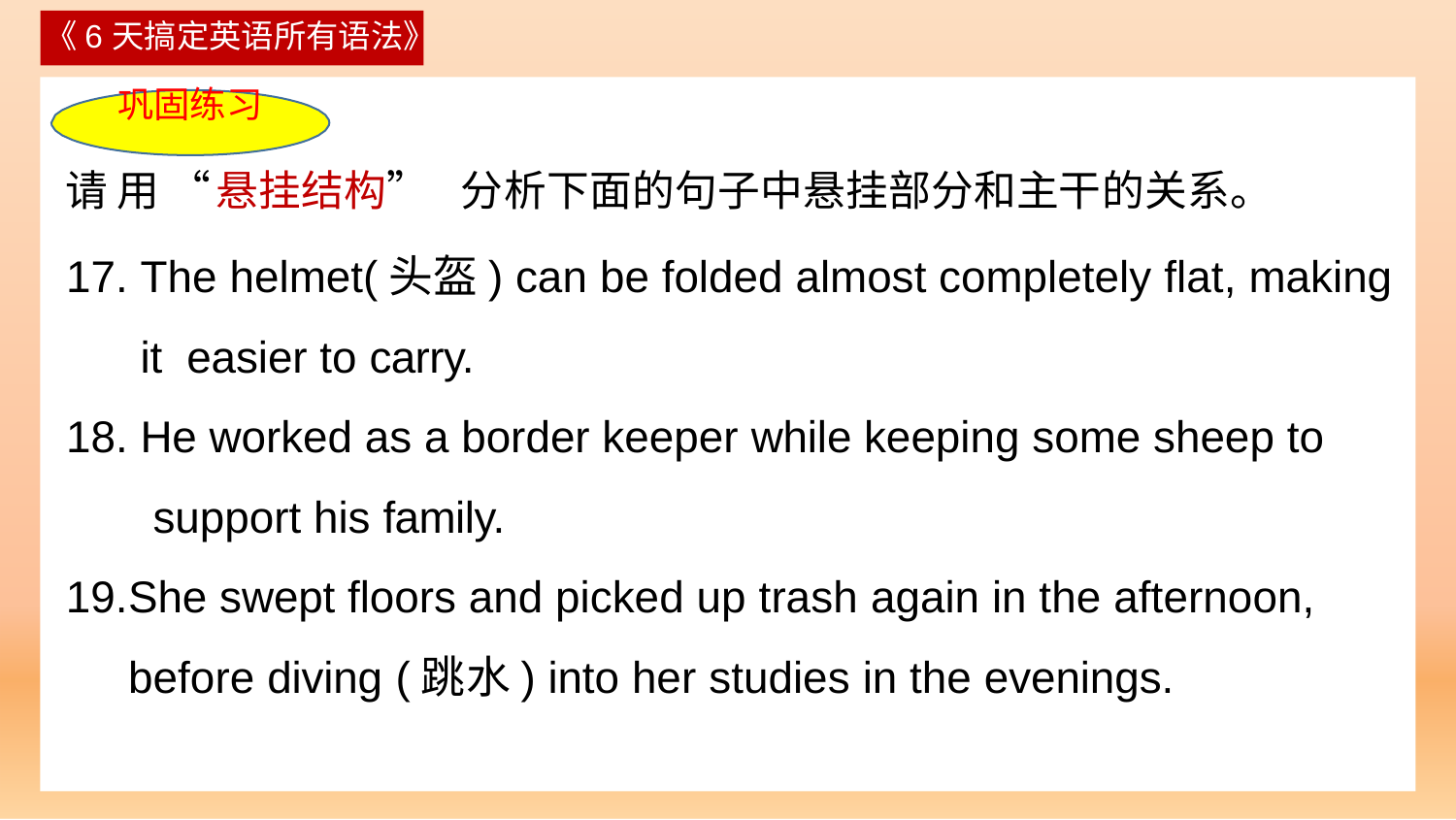

《6天搞定英语所有语法》

巩固练习
请用“悬挂结构” 分析下面的句子中悬挂部分和主干的关系。
The helmet(头盔) can be folded almost completely flat, making it  easier to carry.
He worked as a border keeper while keeping some sheep to  support his family.
She swept floors and picked up trash again in the afternoon,  before diving (跳水) into her studies in the evenings.